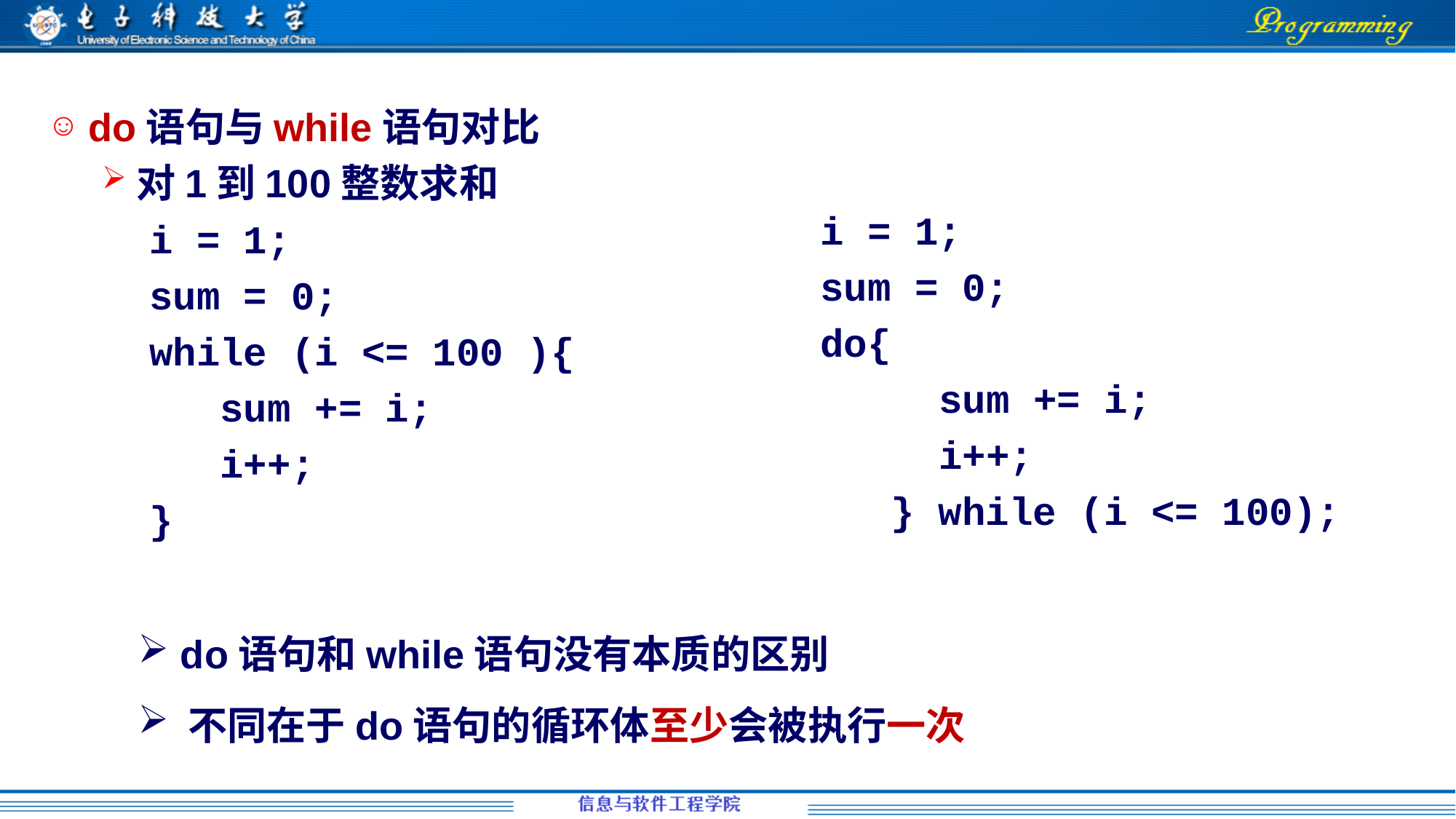

do语句与while语句对比
对1到100整数求和
  i = 1;
  sum = 0;
  while (i <= 100 ){
     sum += i;
     i++;
  }

i = 1;
sum = 0;
do{
     sum += i;
     i++;
   } while (i <= 100);
 do语句和while语句没有本质的区别
 不同在于do语句的循环体至少会被执行一次